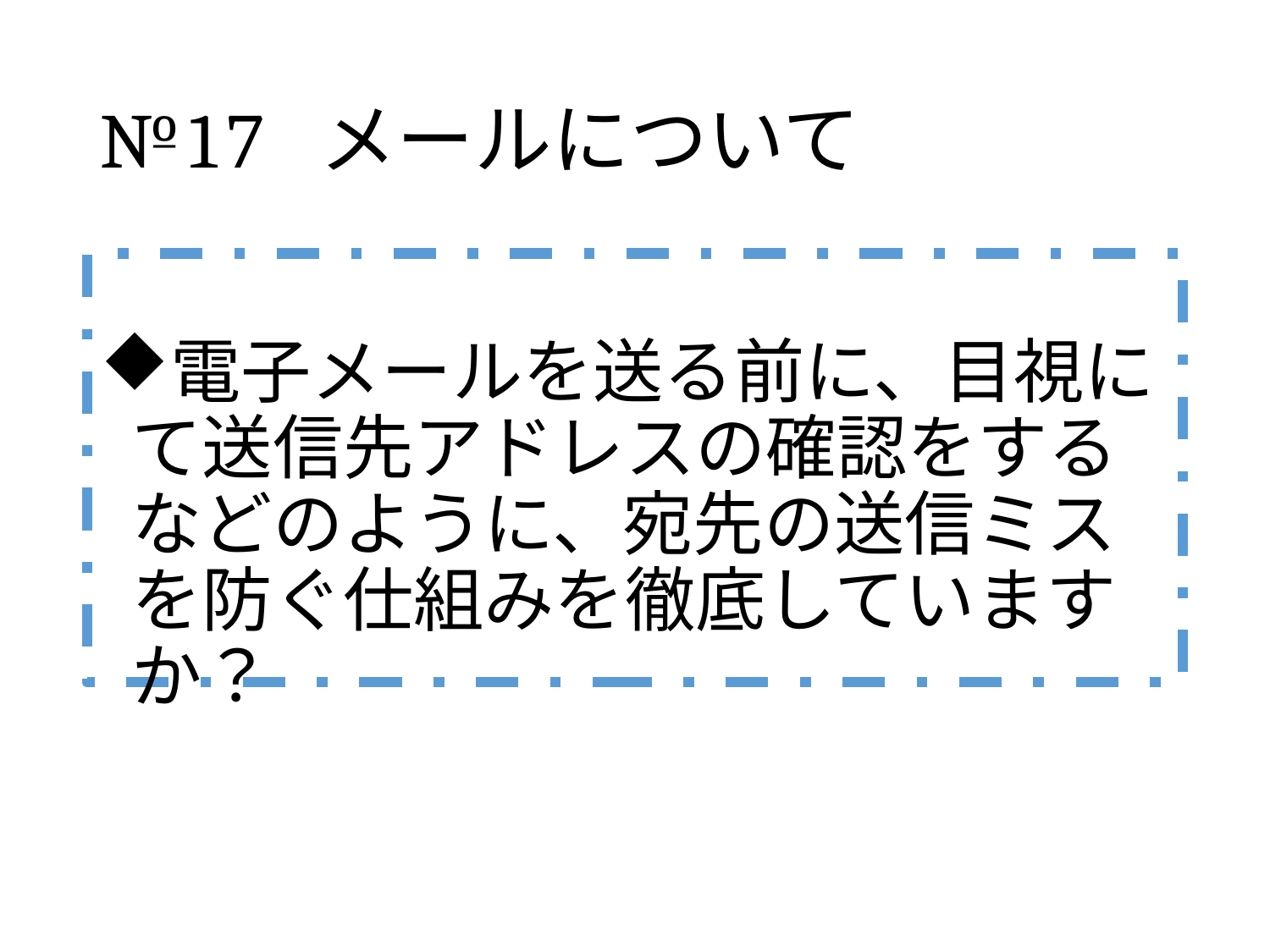

# №17  メールについて

電子メールを送る前に、目視にて送信先アドレスの確認をするなどのように、宛先の送信ミスを防ぐ仕組みを徹底していますか？